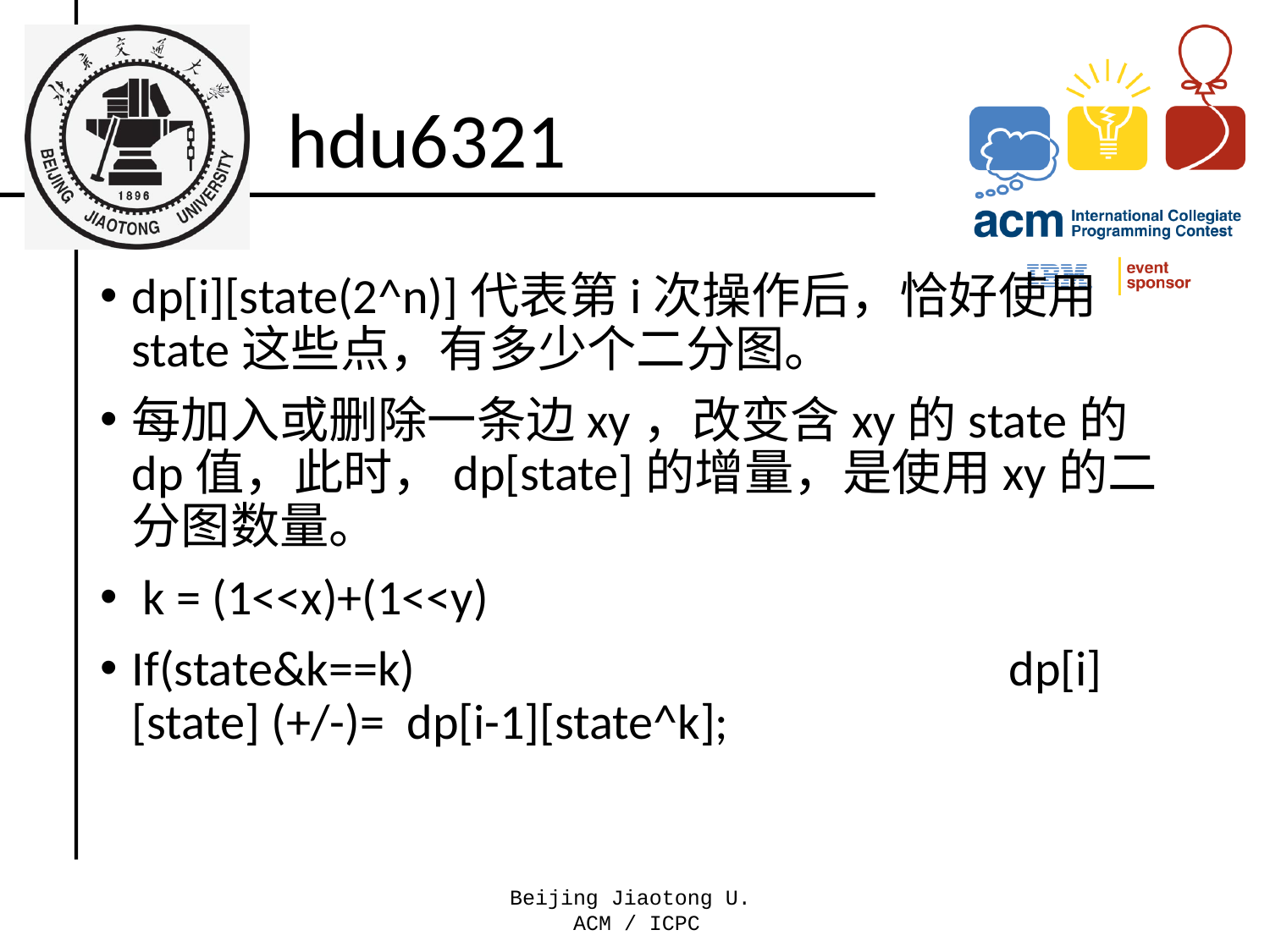

# hdu6321
dp[i][state(2^n)]代表第i次操作后，恰好使用state这些点，有多少个二分图。
每加入或删除一条边xy，改变含xy的state的dp值，此时，dp[state]的增量，是使用xy的二分图数量。
 k = (1<<x)+(1<<y)
If(state&k==k)                                                     dp[i][state] (+/-)=  dp[i-1][state^k];